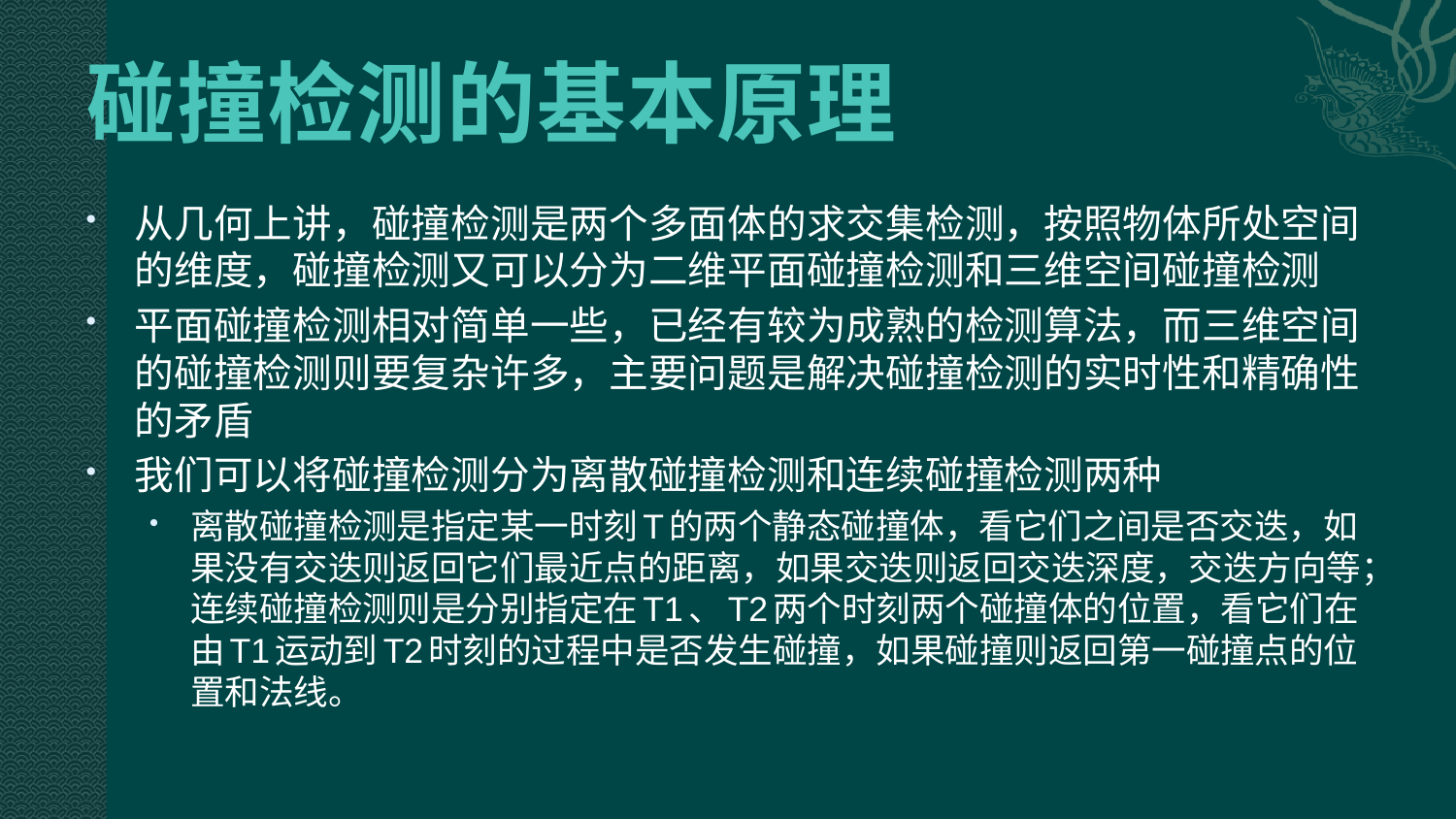

# 碰撞检测的基本原理
从几何上讲，碰撞检测是两个多面体的求交集检测，按照物体所处空间的维度，碰撞检测又可以分为二维平面碰撞检测和三维空间碰撞检测
平面碰撞检测相对简单一些，已经有较为成熟的检测算法，而三维空间的碰撞检测则要复杂许多，主要问题是解决碰撞检测的实时性和精确性的矛盾
我们可以将碰撞检测分为离散碰撞检测和连续碰撞检测两种
离散碰撞检测是指定某一时刻T的两个静态碰撞体，看它们之间是否交迭，如果没有交迭则返回它们最近点的距离，如果交迭则返回交迭深度，交迭方向等；连续碰撞检测则是分别指定在T1、T2两个时刻两个碰撞体的位置，看它们在由T1运动到T2时刻的过程中是否发生碰撞，如果碰撞则返回第一碰撞点的位置和法线。